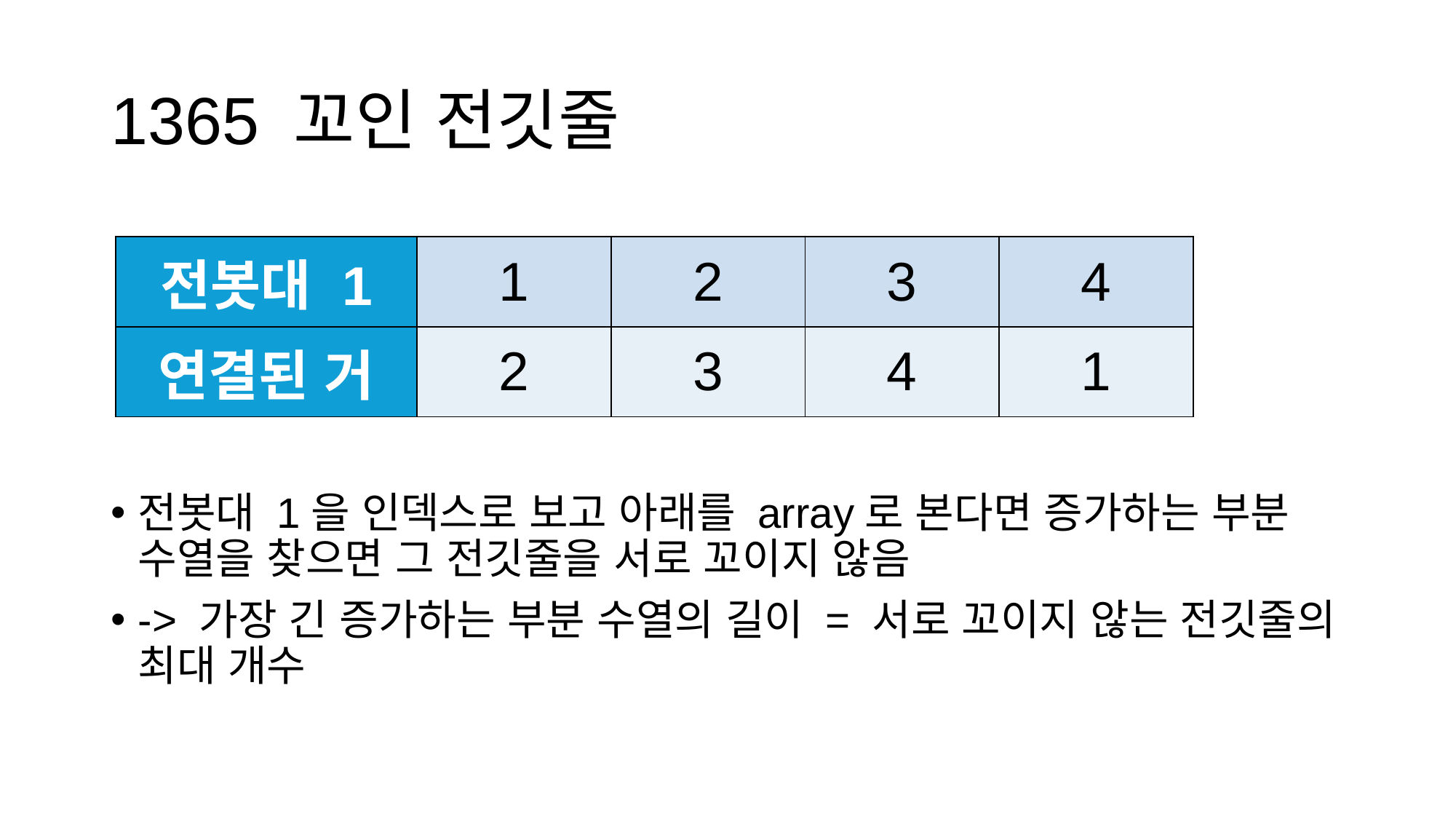

# 1365 꼬인 전깃줄
| 전봇대 1 | 1 | 2 | 3 | 4 |
| --- | --- | --- | --- | --- |
| 연결된 거 | 2 | 3 | 4 | 1 |
전봇대 1을 인덱스로 보고 아래를 array로 본다면 증가하는 부분 수열을 찾으면 그 전깃줄을 서로 꼬이지 않음
-> 가장 긴 증가하는 부분 수열의 길이 = 서로 꼬이지 않는 전깃줄의 최대 개수